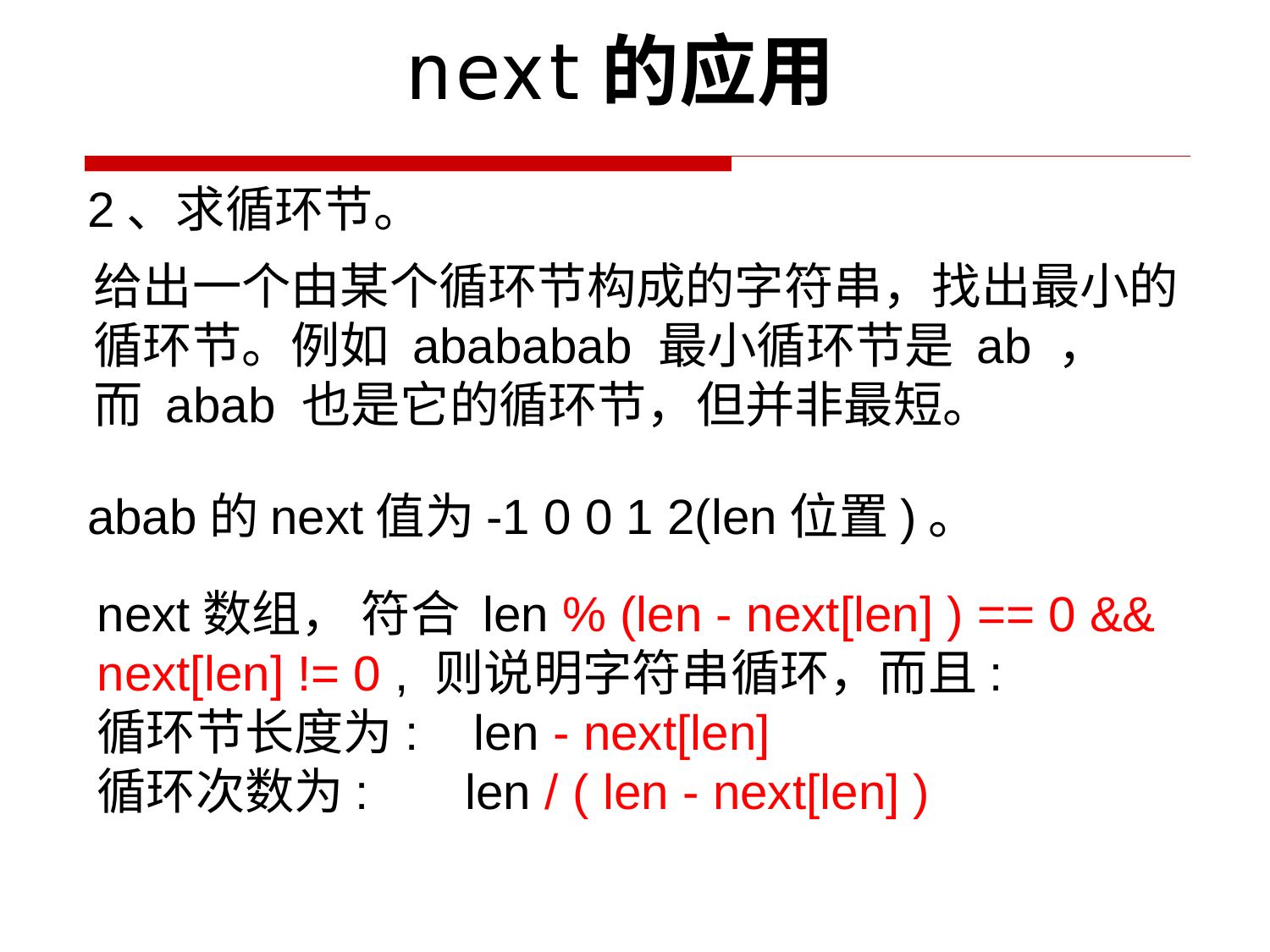

next的应用
2、求循环节。
给出一个由某个循环节构成的字符串，找出最小的
循环节。例如 abababab 最小循环节是 ab ，
而 abab 也是它的循环节，但并非最短。
abab的next值为-1 0 0 1 2(len位置)。
next数组， 符合 len % (len - next[len] ) == 0 && next[len] != 0 , 则说明字符串循环，而且:
循环节长度为:    len - next[len]
循环次数为:       len / ( len - next[len] )